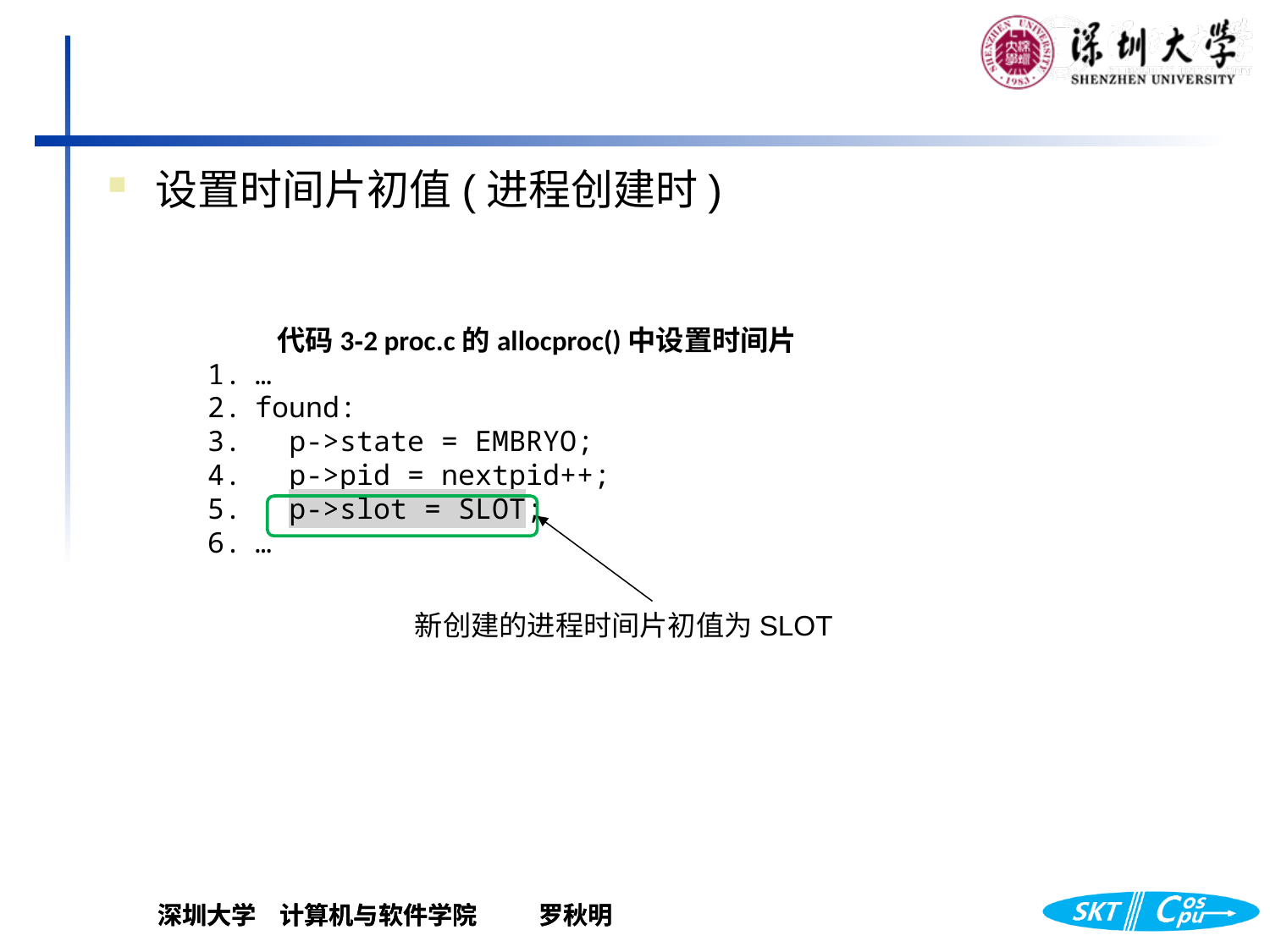

设置时间片初值(进程创建时)
代码3‑2 proc.c的allocproc()中设置时间片
…
found:
  p->state = EMBRYO;
  p->pid = nextpid++;
  p->slot = SLOT;
…

新创建的进程时间片初值为SLOT